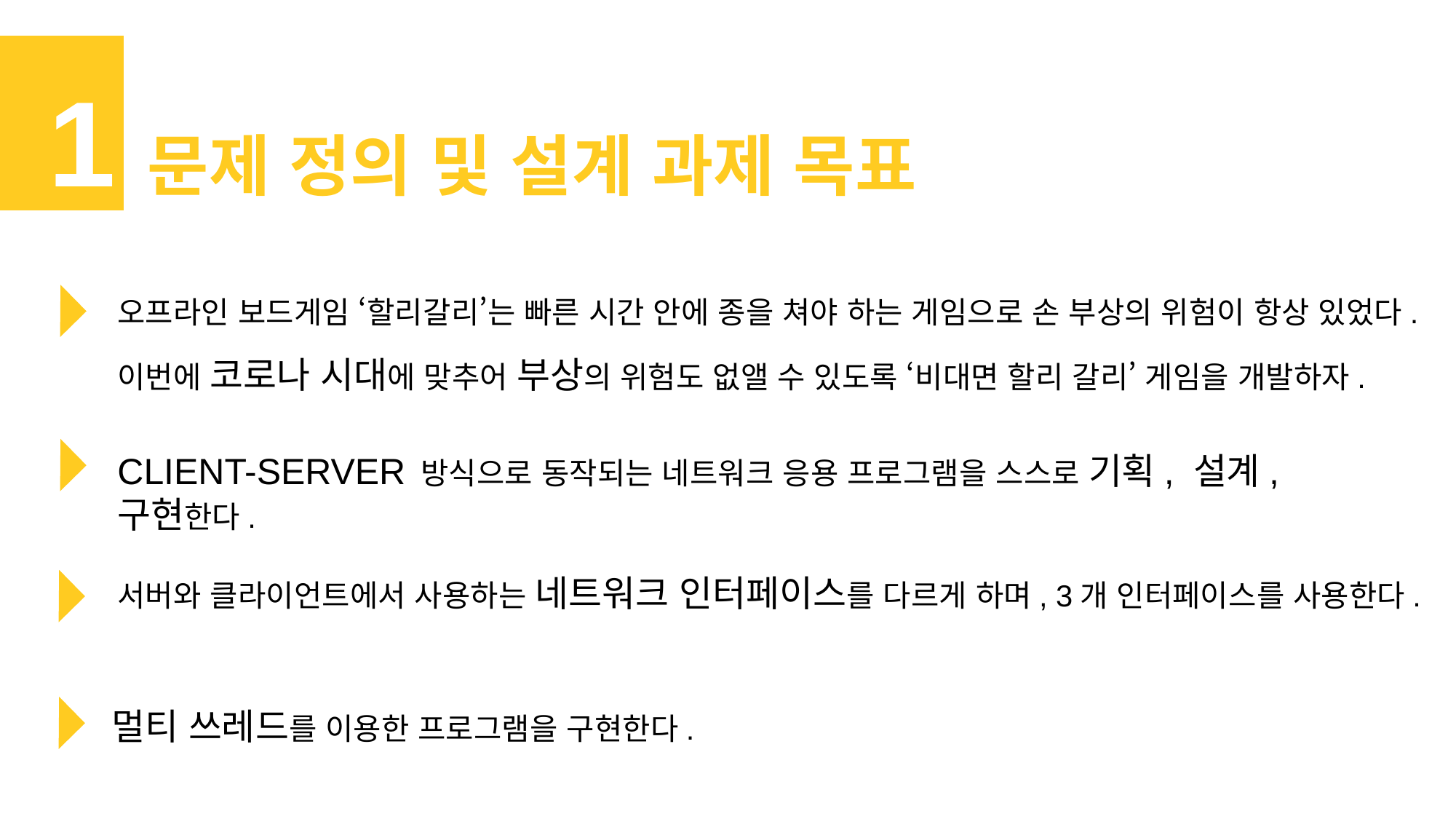

1
문제 정의 및 설계 과제 목표
오프라인 보드게임 ‘할리갈리’는 빠른 시간 안에 종을 쳐야 하는 게임으로 손 부상의 위험이 항상 있었다.
이번에 코로나 시대에 맞추어 부상의 위험도 없앨 수 있도록 ‘비대면 할리 갈리’ 게임을 개발하자.

CLIENT-SERVER 방식으로 동작되는 네트워크 응용 프로그램을 스스로 기획, 설계, 구현한다.

서버와 클라이언트에서 사용하는 네트워크 인터페이스를 다르게 하며, 3개 인터페이스를 사용한다.

멀티 쓰레드를 이용한 프로그램을 구현한다.